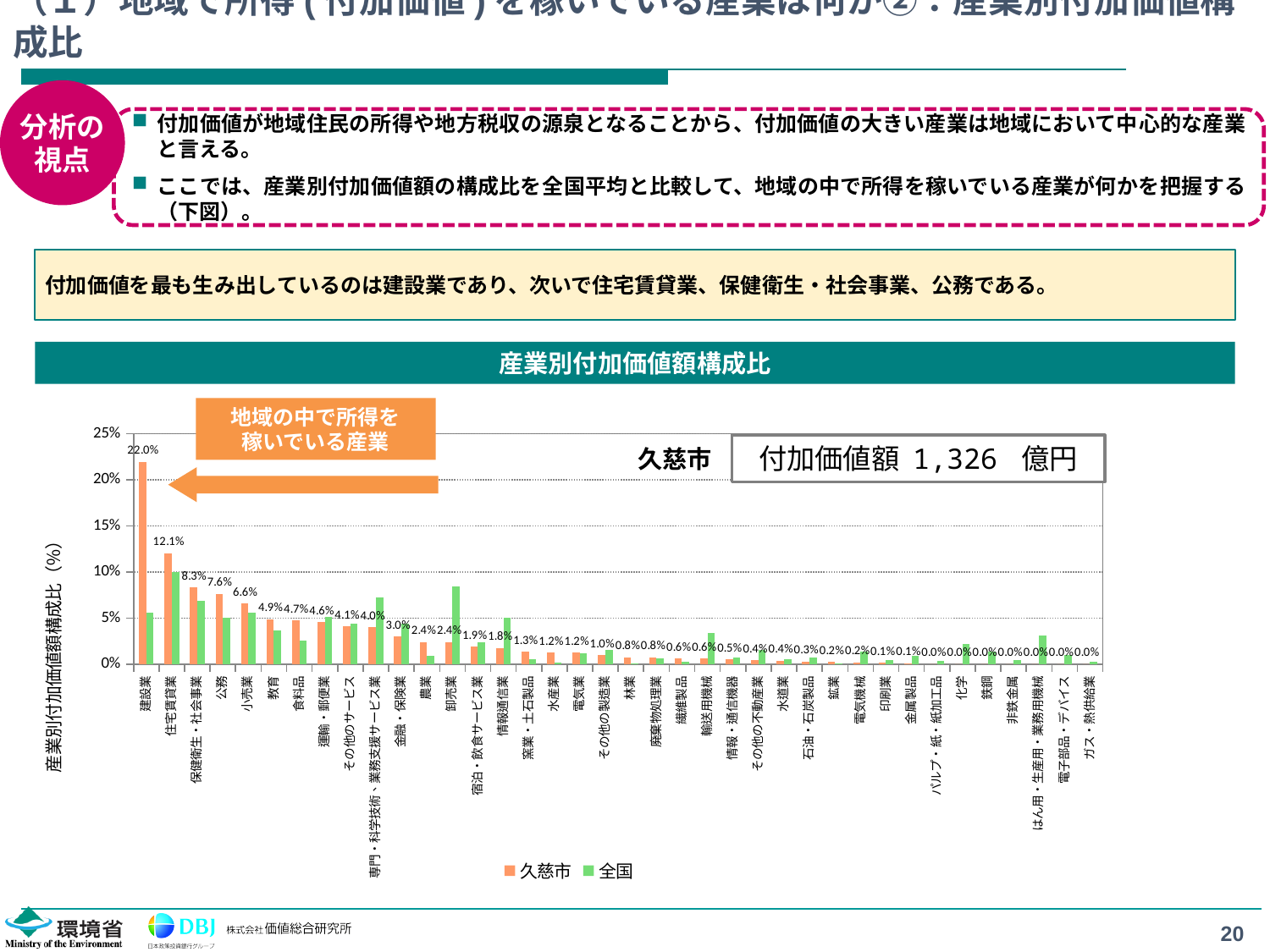

# （１）地域で所得(付加価値)を稼いでいる産業は何か②：産業別付加価値構成比
分析の
視点
付加価値が地域住民の所得や地方税収の源泉となることから、付加価値の大きい産業は地域において中心的な産業と言える。
ここでは、産業別付加価値額の構成比を全国平均と比較して、地域の中で所得を稼いでいる産業が何かを把握する（下図）。
付加価値を最も生み出しているのは建設業であり、次いで住宅賃貸業、保健衛生・社会事業、公務である。
産業別付加価値額構成比
地域の中で所得を
稼いでいる産業

### Chart

| Category | 久慈市 | 全国 |
|---|---|---|
| 建設業 | 0.2195782018283599 | 0.055579469252223096 |
| 住宅賃貸業 | 0.12054225696875819 | 0.09948634136719965 |
| 保健衛生・社会事業 | 0.08322867302861599 | 0.06865016583738522 |
| 公務 | 0.07620214080208047 | 0.05029788642041477 |
| 小売業 | 0.06557427701775174 | 0.05630028738079901 |
| 教育 | 0.04867352465953612 | 0.03635399287434943 |
| 食料品 | 0.04725844153472866 | 0.02517733678144864 |
| 運輸・郵便業 | 0.045728324708842714 | 0.051398231951247965 |
| その他のサービス | 0.040977171277161946 | 0.04425005574604468 |
| 専門・科学技術、業務支援サービス業 | 0.04027097532998403 | 0.07266236674423791 |
| 金融・保険業 | 0.02977136299606515 | 0.0439309120052941 |
| 農業 | 0.024146519894085804 | 0.009292080124386584 |
| 卸売業 | 0.02412251131037935 | 0.08428555906752476 |
| 宿泊・飲食サービス業 | 0.018932362948578304 | 0.023481104835500904 |
| 情報通信業 | 0.01762881652411577 | 0.05058485078042565 |
| 窯業・土石製品 | 0.013387089128303501 | 0.005478255635272087 |
| 水産業 | 0.012353906113971204 | 0.001522084709001859 |
| 電気業 | 0.01220933013267058 | 0.011715755365533157 |
| その他の製造業 | 0.009672947646343598 | 0.01565186150145962 |
| 林業 | 0.007578660345028959 | 0.00038899192600408265 |
| 廃棄物処理業 | 0.007554002544324504 | 0.006709443352297467 |
| 繊維製品 | 0.006142434637726865 | 0.002854500362112683 |
| 輸送用機械 | 0.006016963558071961 | 0.03365982154451187 |
| 情報・通信機器 | 0.005386818821517687 | 0.007586762235641664 |
| その他の不動産業 | 0.0043028110054582165 | 0.015253783632658375 |
| 水道業 | 0.003739156597147928 | 0.0054080583104728665 |
| 石油・石炭製品 | 0.002674989982766071 | 0.007338034551568977 |
| 鉱業 | 0.0021916137430886833 | 0.0005970221579644166 |
| 電気機械 | 0.0016979292661646417 | 0.013746084999752063 |
| 印刷業 | 0.0012893358088559832 | 0.004372988552090658 |
| 金属製品 | 0.0011664498395152396 | 0.009040891664139667 |
| パルプ・紙・紙加工品 | 0.0 | 0.003908280436110112 |
| 化学 | 0.0 | 0.021829545441639318 |
| 鉄鋼 | 0.0 | 0.013258452369421922 |
| 非鉄金属 | 0.0 | 0.004852670982473272 |
| はん用・生産用・業務用機械 | 0.0 | 0.03075307701131535 |
| 電子部品・デバイス | 0.0 | 0.009818875516147822 |
| ガス・熱供給業 | 0.0 | 0.002524116573928338 |
付加価値額 1,326 億円
久慈市

20